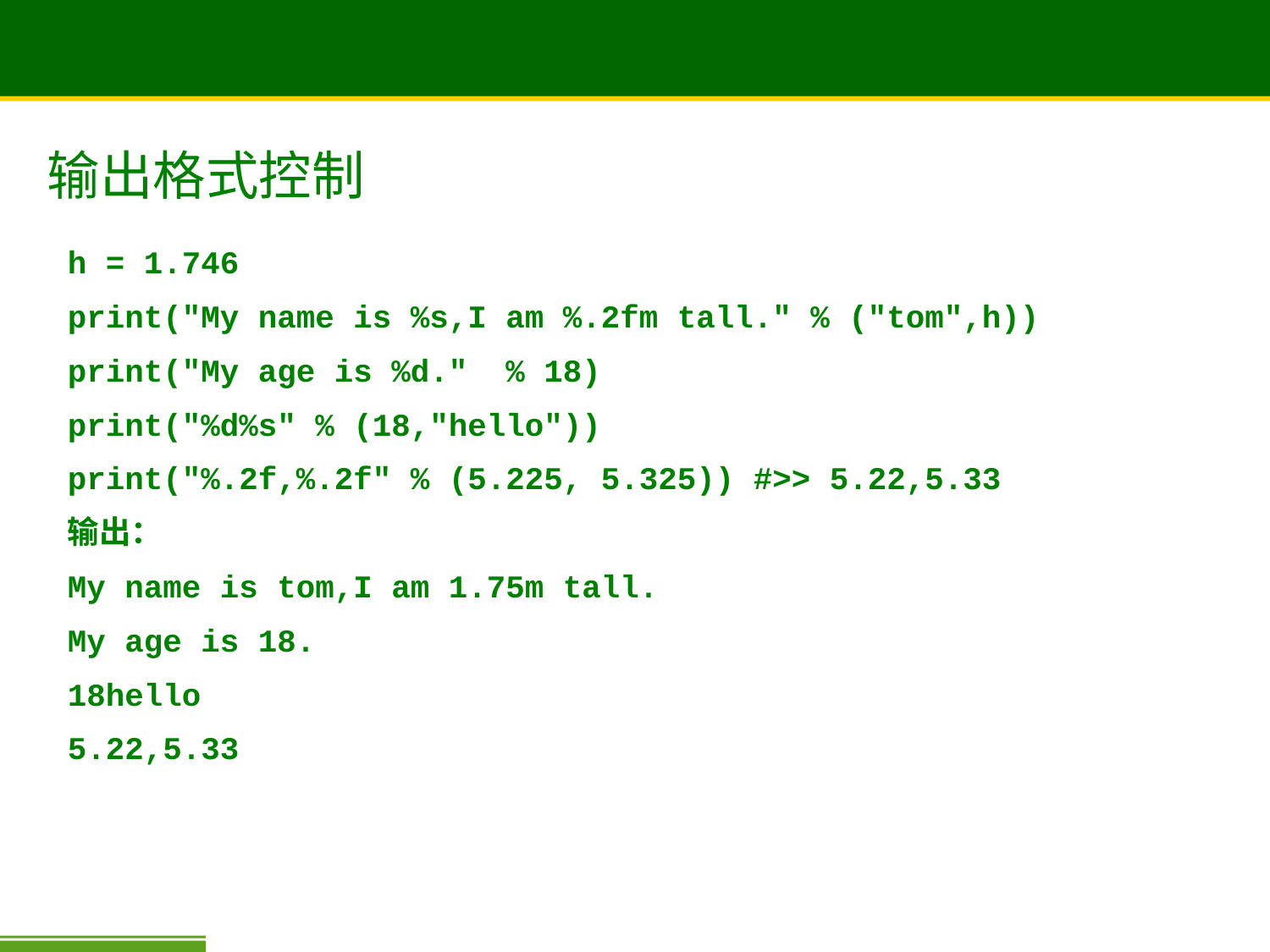

输出格式控制
h = 1.746
print("My name is %s,I am %.2fm tall." % ("tom",h))
print("My age is %d."  % 18)
print("%d%s" % (18,"hello"))
print("%.2f,%.2f" % (5.225, 5.325)) #>> 5.22,5.33
输出：
My name is tom,I am 1.75m tall.
My age is 18.
18hello
5.22,5.33